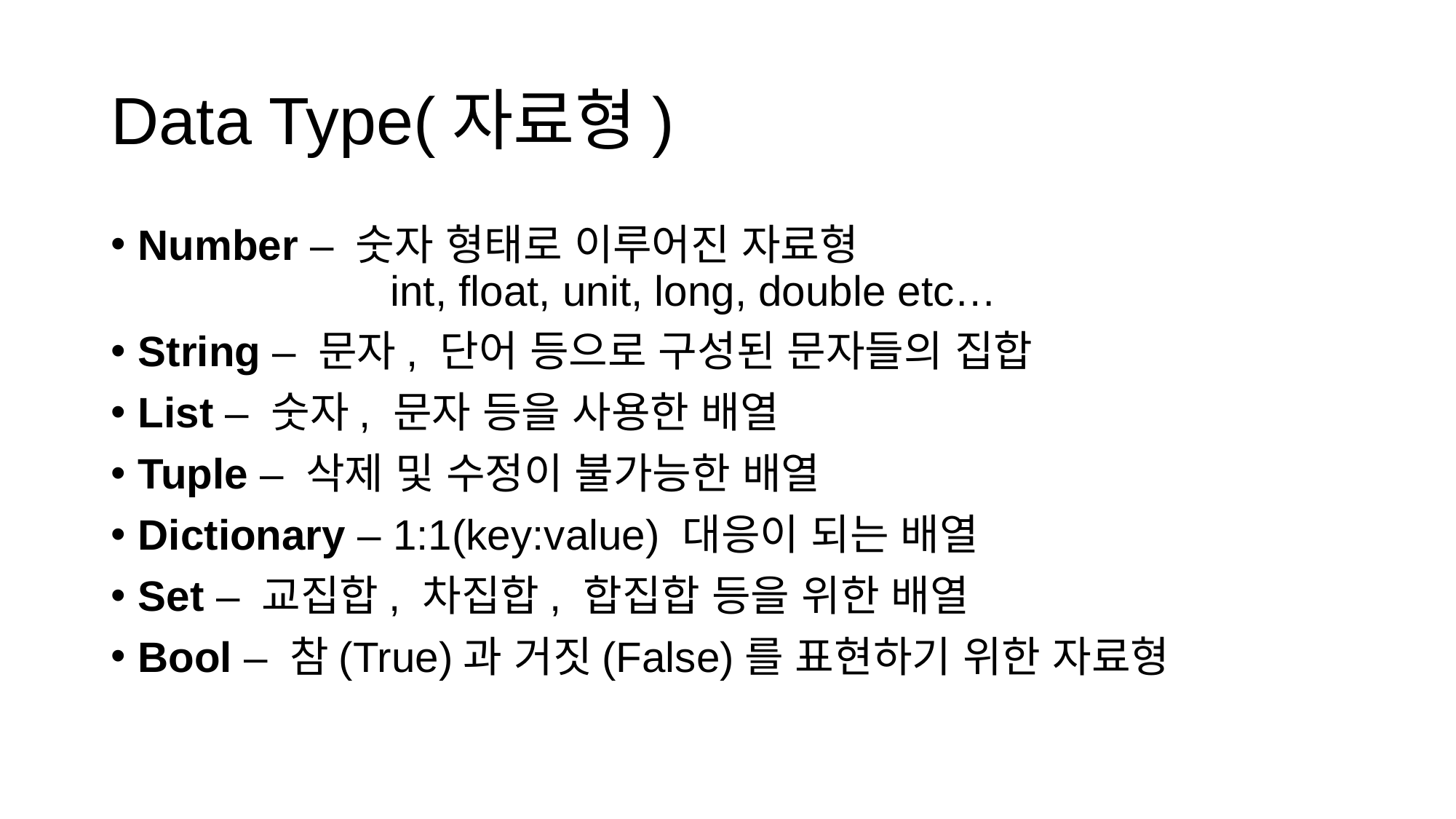

# Data Type(자료형)
Number – 숫자 형태로 이루어진 자료형
		  int, float, unit, long, double etc…
String – 문자, 단어 등으로 구성된 문자들의 집합
List – 숫자, 문자 등을 사용한 배열
Tuple – 삭제 및 수정이 불가능한 배열
Dictionary – 1:1(key:value) 대응이 되는 배열
Set – 교집합, 차집합, 합집합 등을 위한 배열
Bool – 참(True)과 거짓(False)를 표현하기 위한 자료형